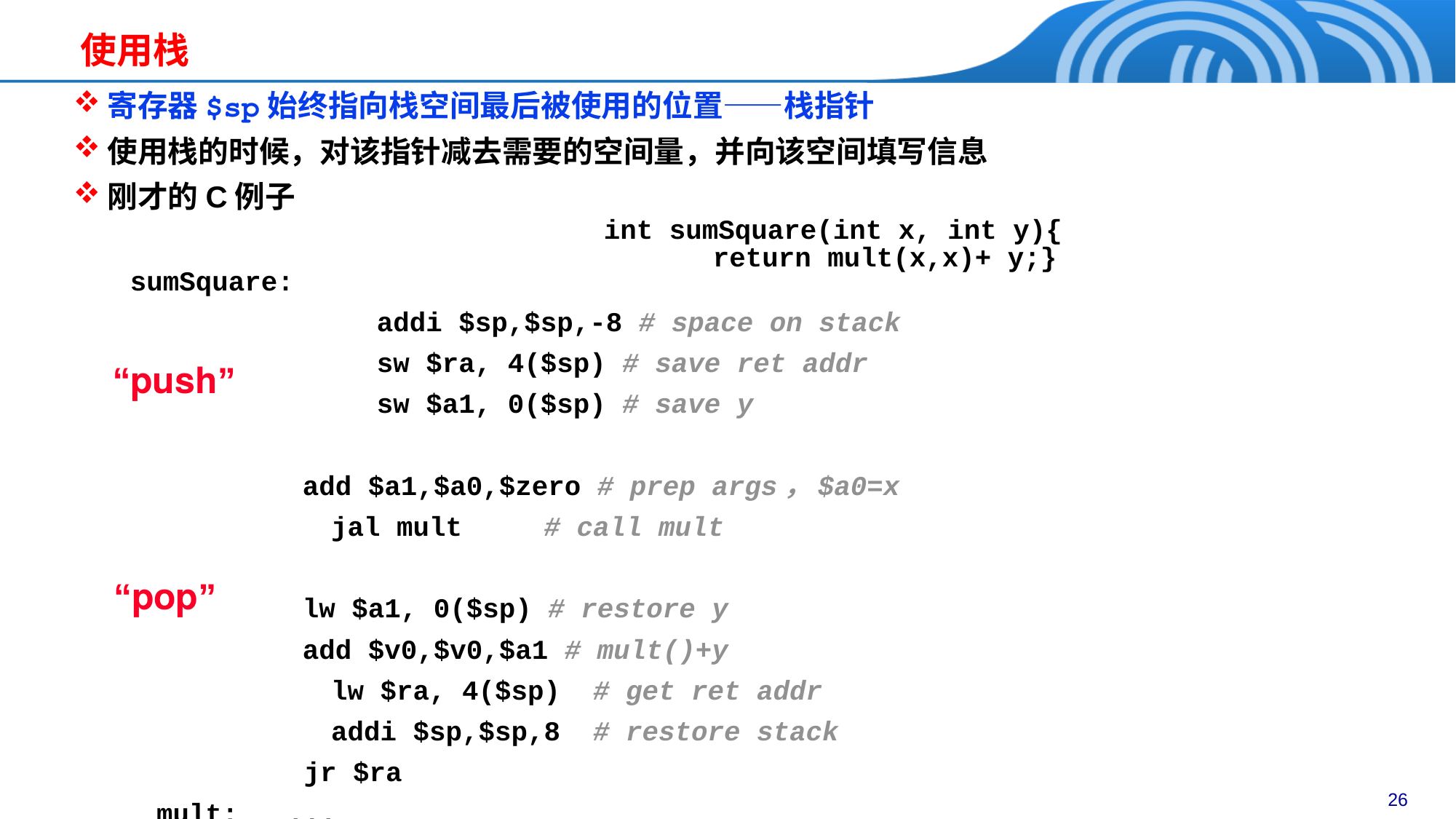

使用栈
寄存器$sp始终指向栈空间最后被使用的位置——栈指针
使用栈的时候，对该指针减去需要的空间量，并向该空间填写信息
刚才的C例子

sumSquare:
 	       addi $sp,$sp,-8 # space on stack
 	       sw $ra, 4($sp) # save ret addr
 	       sw $a1, 0($sp) # save y

              add $a1,$a0,$zero # prep args，$a0=x
	       jal mult 	# call mult

              lw $a1, 0($sp) # restore y
              add $v0,$v0,$a1 # mult()+y
	       lw $ra, 4($sp)  # get ret addr
	       addi $sp,$sp,8  # restore stack
  	            jr $ra
   mult:   ...

int sumSquare(int x, int y){
	return mult(x,x)+ y;}
“push”
“pop”